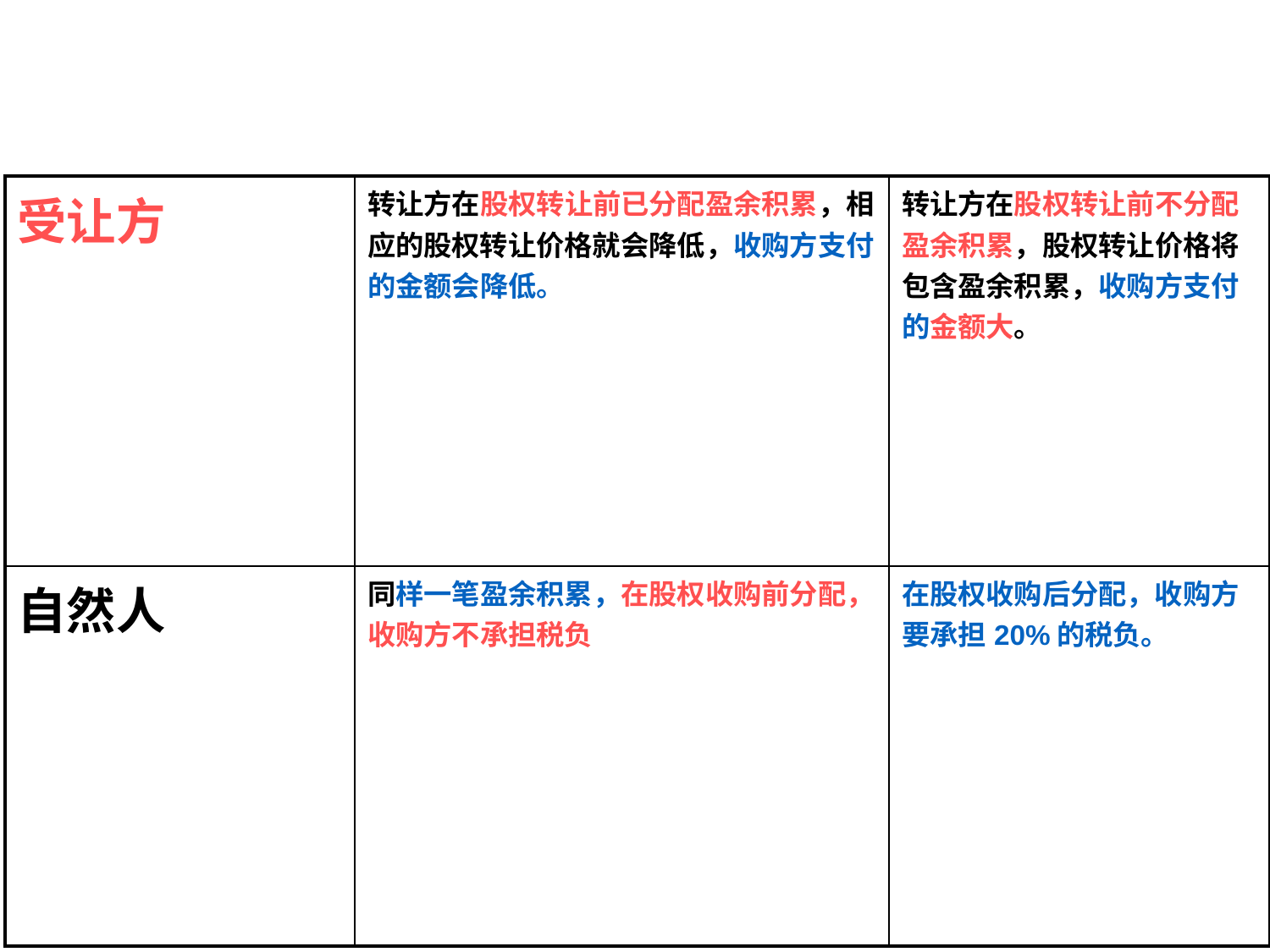

# 企业意见：当收购方获得股权后，如果将盈余积累转增股本或分配，按此前的政策规定，应视同取得“利息、股息、红利所得”，缴纳个人所得税。对于收购方而言，影响则很大。
| 受让方 | 转让方在股权转让前已分配盈余积累，相应的股权转让价格就会降低，收购方支付的金额会降低。 | 转让方在股权转让前不分配盈余积累，股权转让价格将包含盈余积累，收购方支付的金额大。 |
| --- | --- | --- |
| 自然人 | 同样一笔盈余积累，在股权收购前分配，收购方不承担税负 | 在股权收购后分配，收购方要承担20%的税负。 |